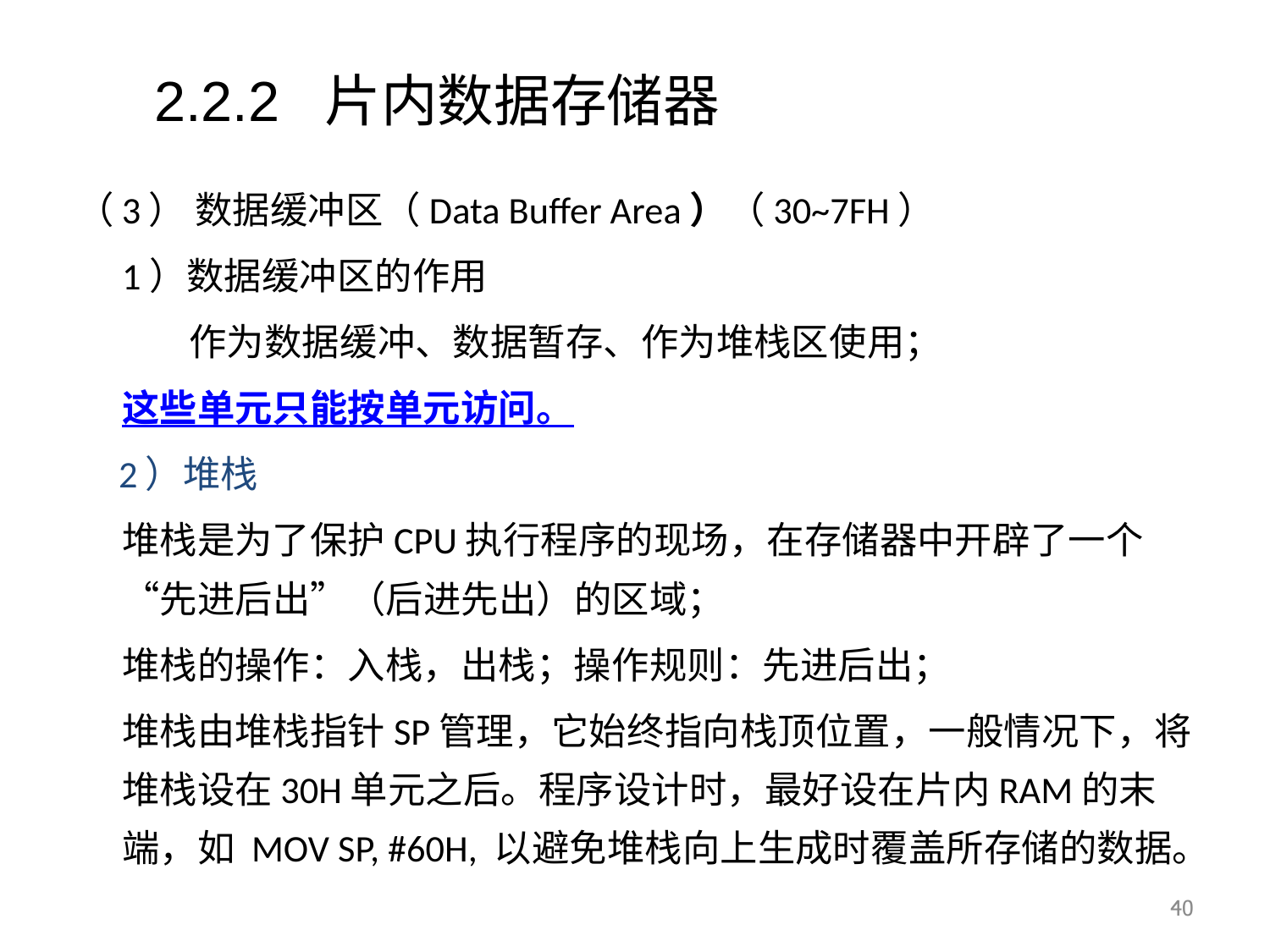

# 2.2.2  片内数据存储器
（3） 数据缓冲区（Data Buffer Area）（30~7FH）
	1）数据缓冲区的作用
	       作为数据缓冲、数据暂存、作为堆栈区使用；
		这些单元只能按单元访问。
     2）堆栈
		堆栈是为了保护CPU执行程序的现场，在存储器中开辟了一个“先进后出”（后进先出）的区域；
		堆栈的操作：入栈，出栈；操作规则：先进后出；
		堆栈由堆栈指针SP管理，它始终指向栈顶位置，一般情况下，将堆栈设在30H单元之后。程序设计时，最好设在片内RAM的末端，如 MOV SP, #60H, 以避免堆栈向上生成时覆盖所存储的数据。
40